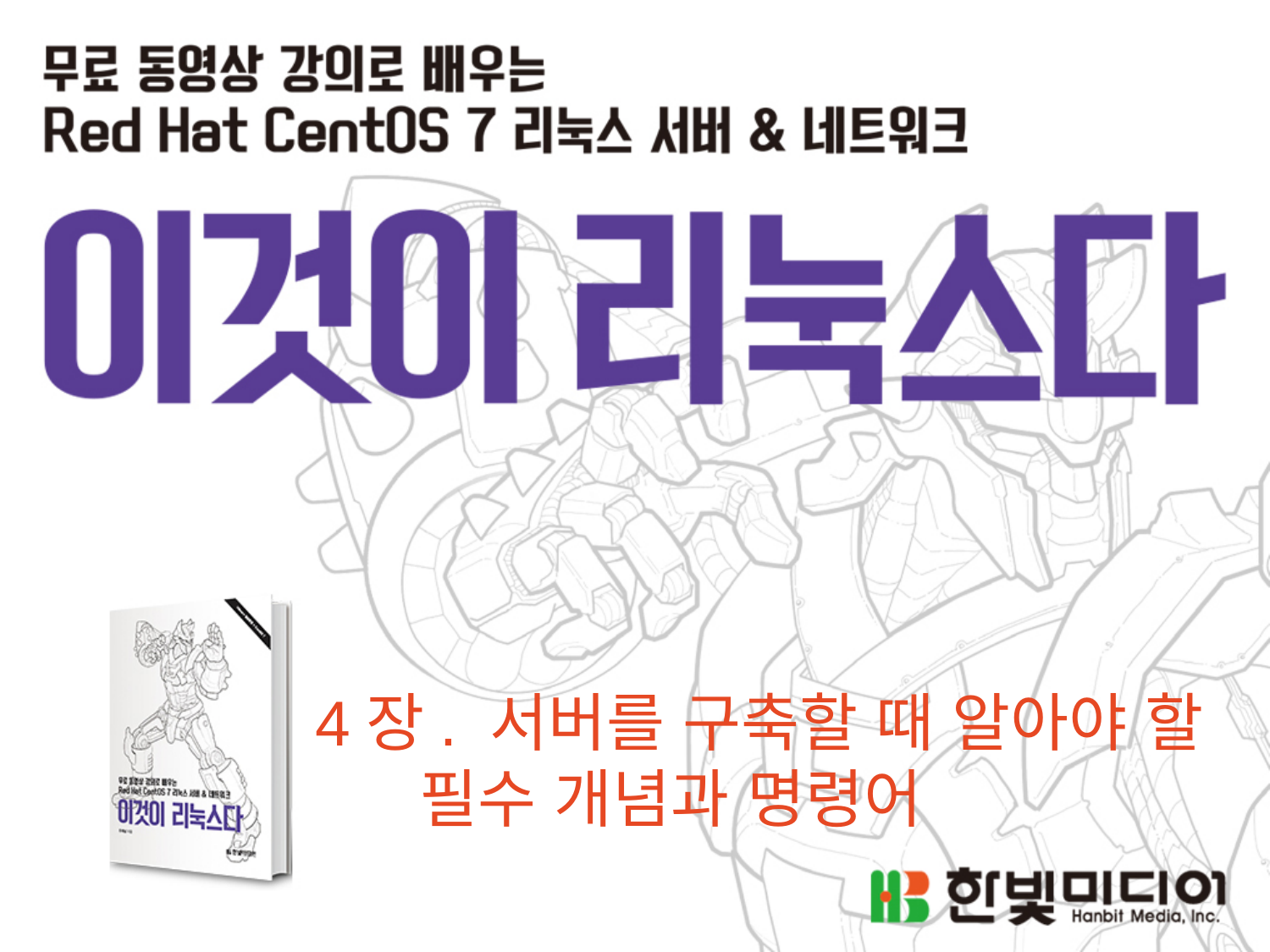

4장. 서버를 구축할 때 알아야 할
     필수 개념과 명령어